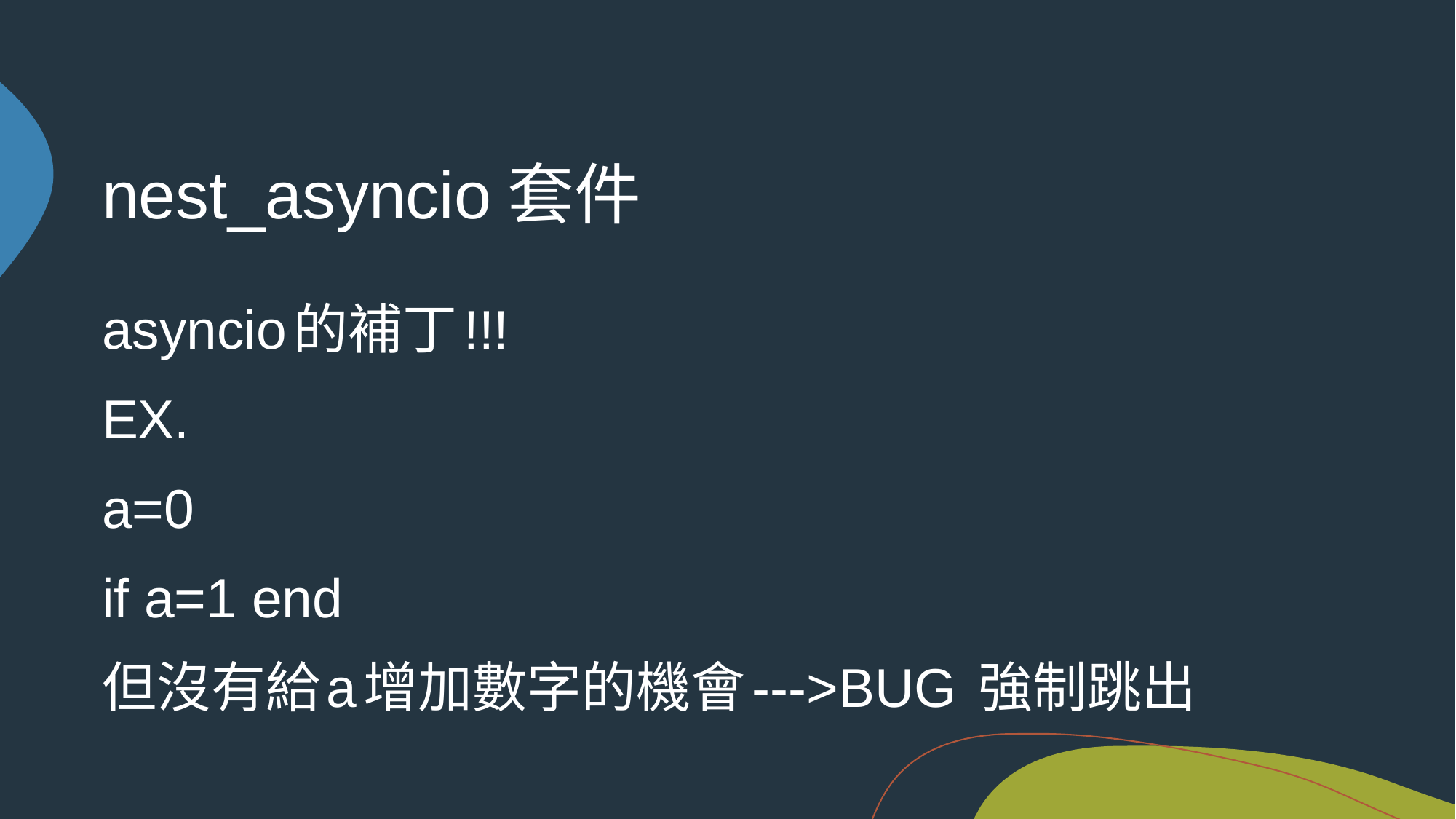

# nest_asyncio套件
asyncio的補丁!!!
EX.
a=0
if a=1 end
但沒有給a增加數字的機會--->BUG 強制跳出